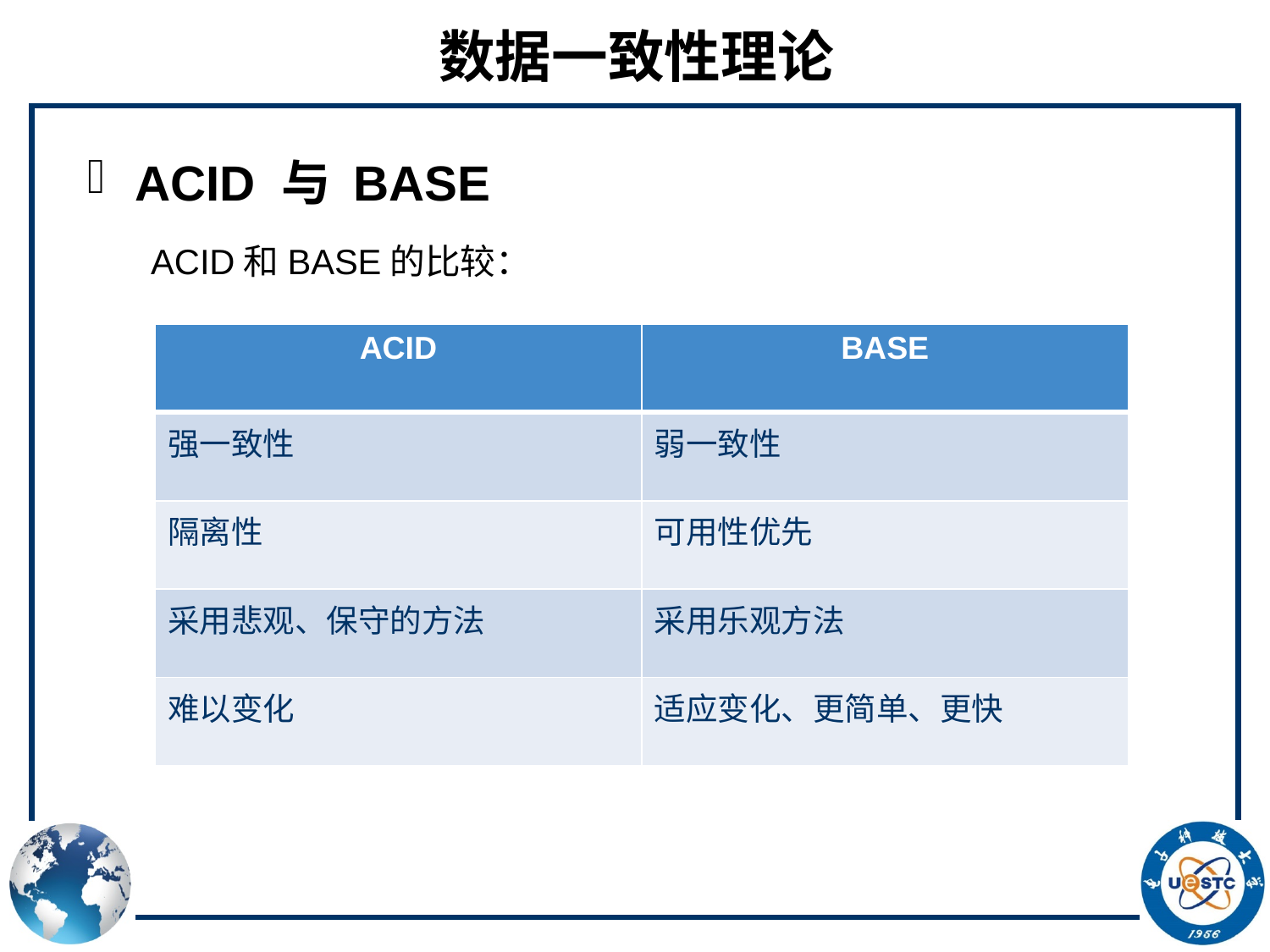

# 数据一致性理论
ACID 与 BASE
ACID和BASE的比较：

| ACID | BASE |
| --- | --- |
| 强一致性 | 弱一致性 |
| 隔离性 | 可用性优先 |
| 采用悲观、保守的方法 | 采用乐观方法 |
| 难以变化 | 适应变化、更简单、更快 |